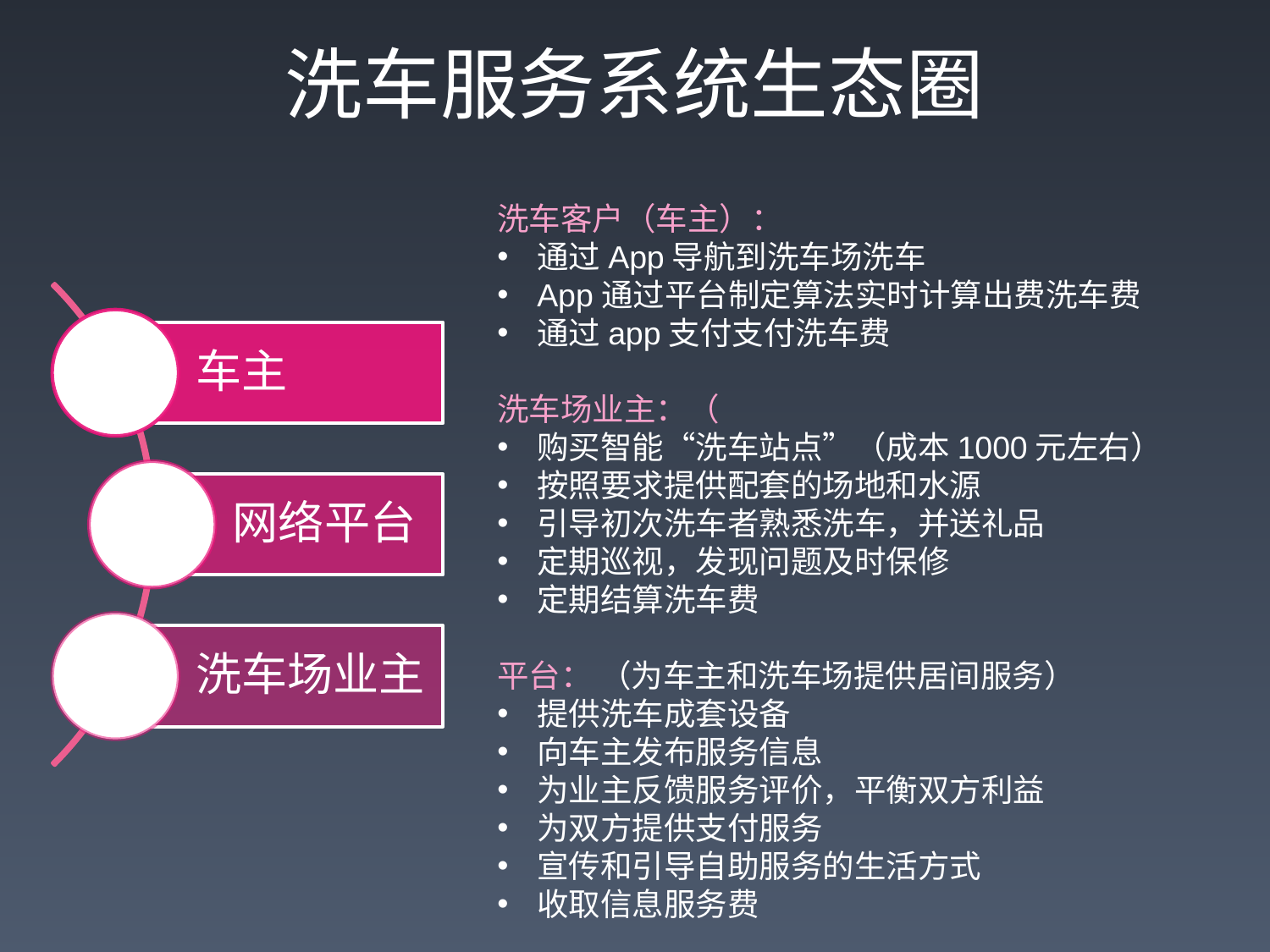

洗车服务系统生态圈
车主
网络平台
洗车场业主
洗车客户（车主）：
通过App导航到洗车场洗车
App通过平台制定算法实时计算出费洗车费
通过app支付支付洗车费

洗车场业主：（
购买智能“洗车站点”（成本1000元左右）
按照要求提供配套的场地和水源
引导初次洗车者熟悉洗车，并送礼品
定期巡视，发现问题及时保修
定期结算洗车费

平台： （为车主和洗车场提供居间服务）
提供洗车成套设备
向车主发布服务信息
为业主反馈服务评价，平衡双方利益
为双方提供支付服务
宣传和引导自助服务的生活方式
收取信息服务费